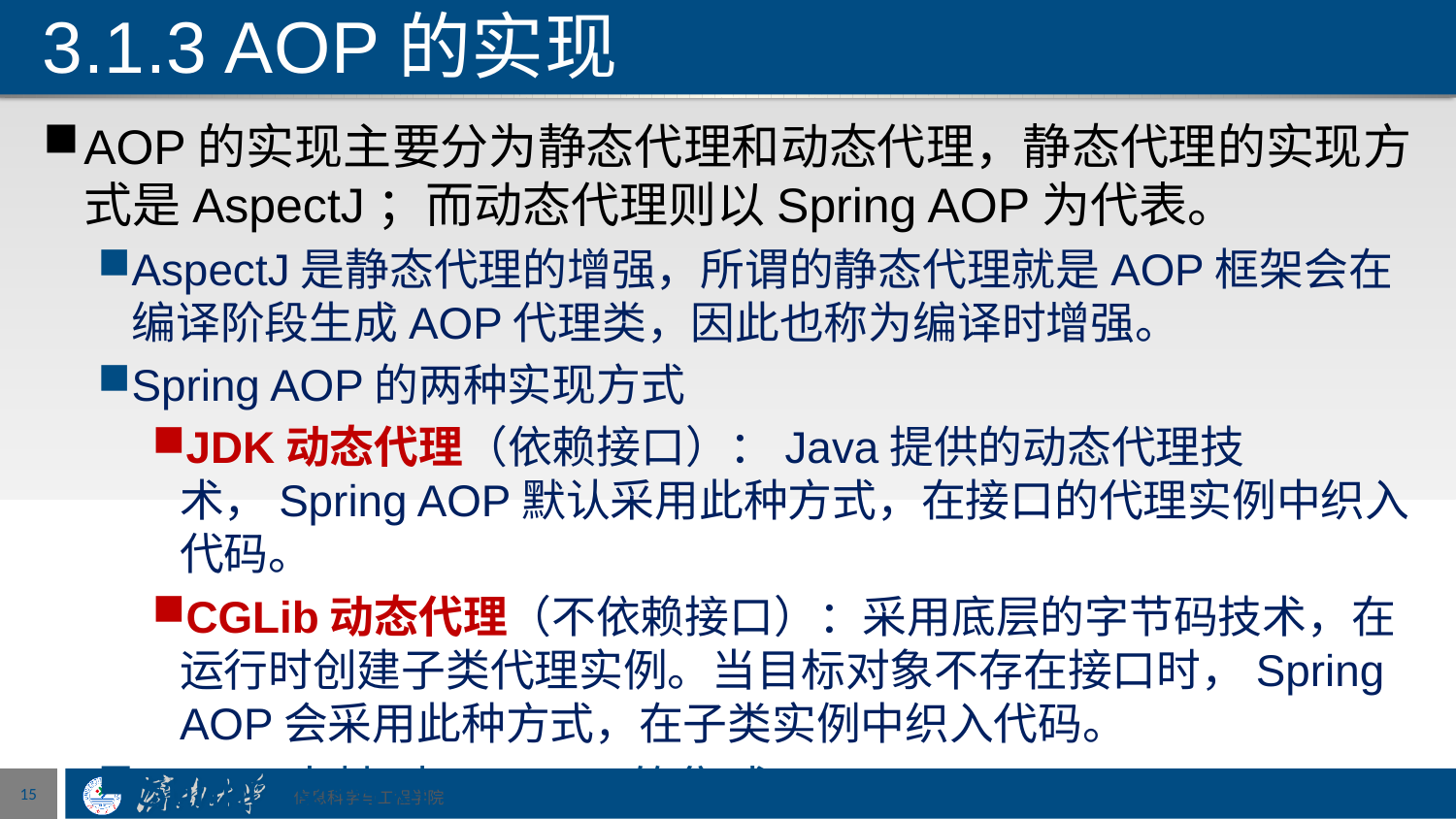

# 3.1.3 AOP的实现
AOP的实现主要分为静态代理和动态代理，静态代理的实现方式是AspectJ；而动态代理则以Spring AOP为代表。
AspectJ是静态代理的增强，所谓的静态代理就是AOP框架会在编译阶段生成AOP代理类，因此也称为编译时增强。
Spring AOP的两种实现方式
JDK动态代理（依赖接口）：Java提供的动态代理技术，Spring AOP默认采用此种方式，在接口的代理实例中织入代码。
CGLib动态代理（不依赖接口）：采用底层的字节码技术，在运行时创建子类代理实例。当目标对象不存在接口时，Spring AOP会采用此种方式，在子类实例中织入代码。
Spring支持对AspectJ的集成。